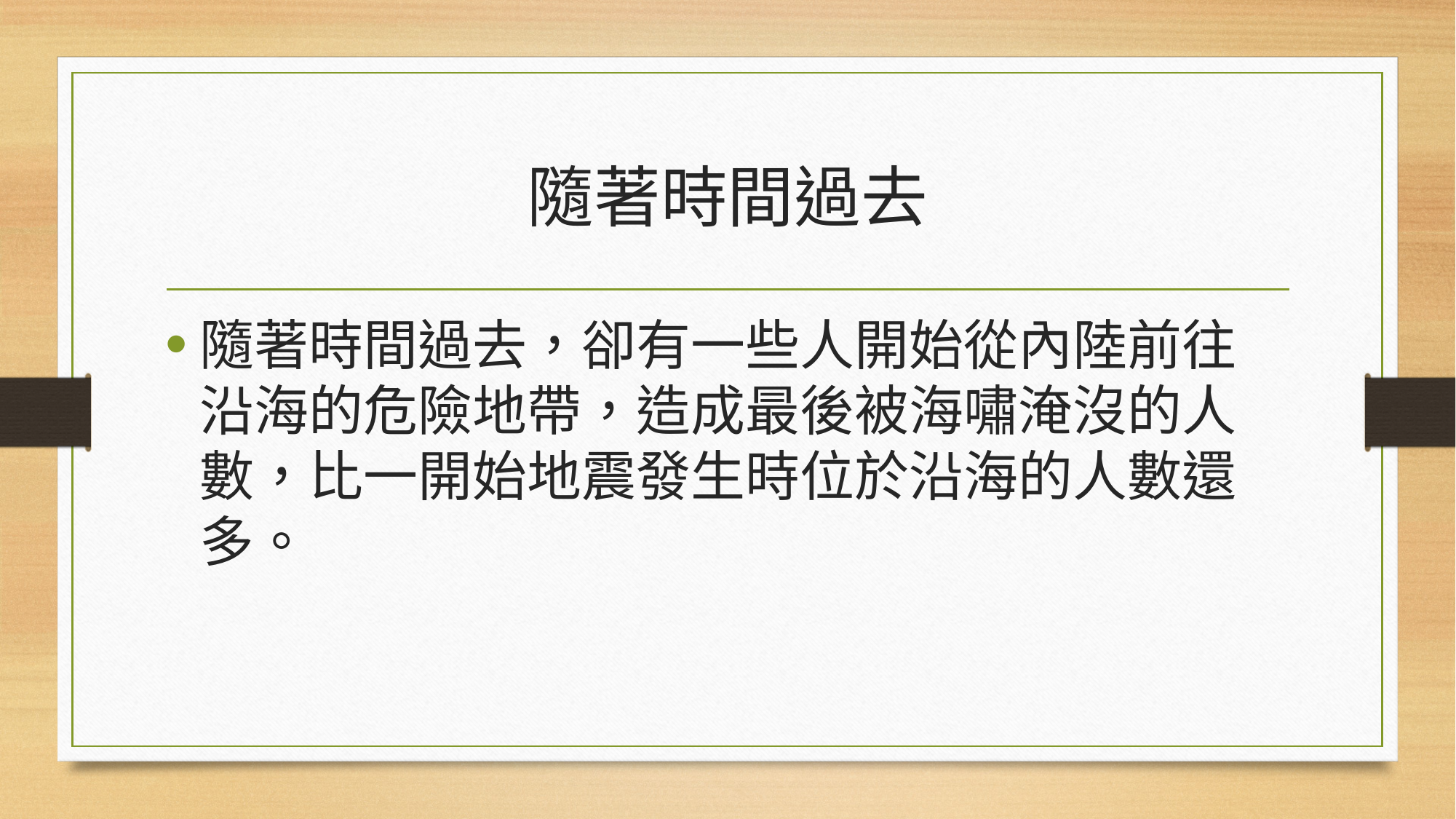

# 隨著時間過去
隨著時間過去，卻有一些人開始從內陸前往沿海的危險地帶，造成最後被海嘯淹沒的人數，比一開始地震發生時位於沿海的人數還多。